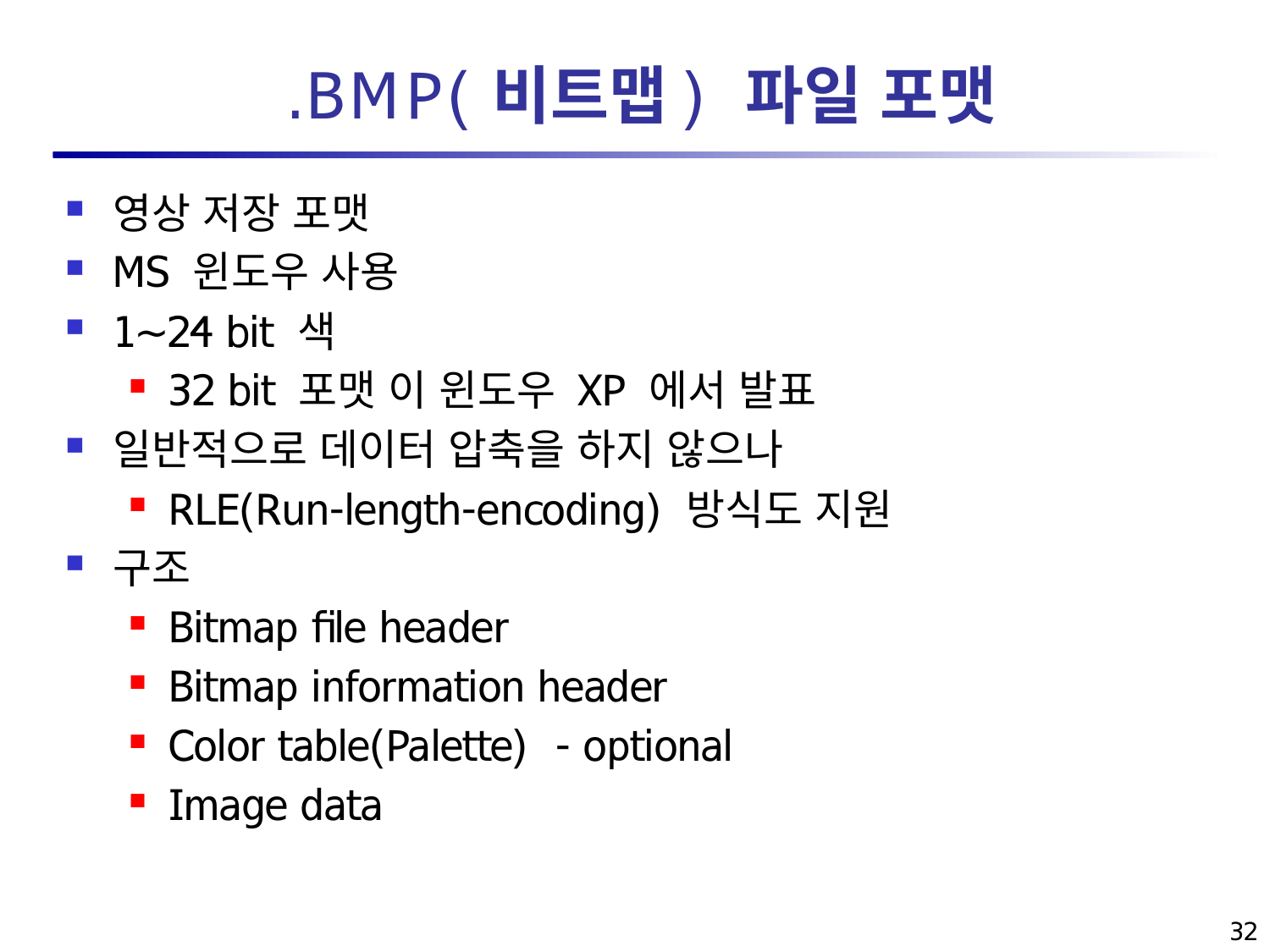

# .BMP(비트맵) 파일 포맷
영상 저장 포맷
MS 윈도우 사용
1~24 bit 색
32 bit 포맷 이 윈도우 XP 에서 발표
일반적으로 데이터 압축을 하지 않으나
RLE(Run-length-encoding) 방식도 지원
구조
Bitmap file header
Bitmap information header
Color table(Palette)  - optional
Image data
32